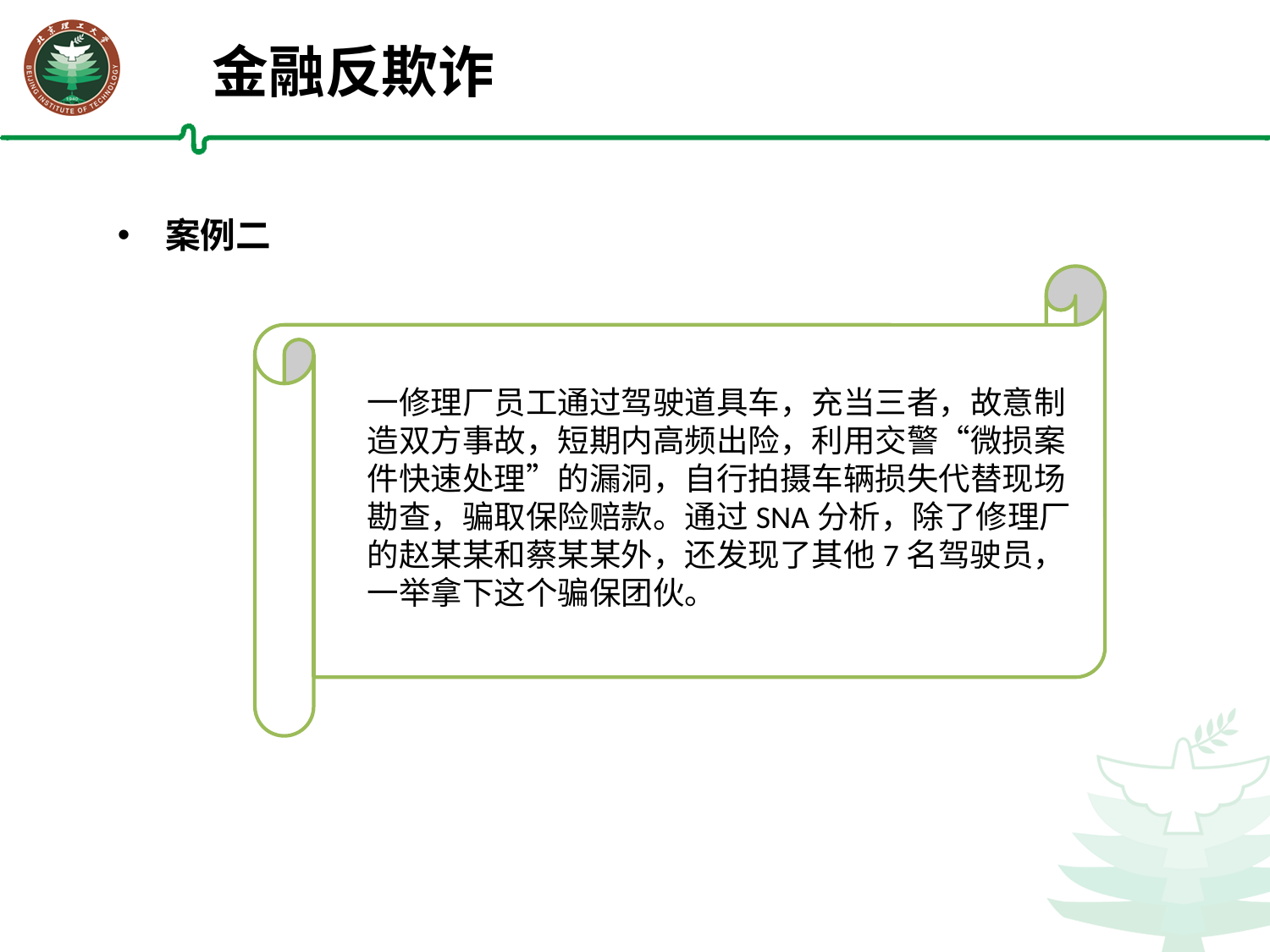

金融反欺诈
案例二

一修理厂员工通过驾驶道具车，充当三者，故意制造双方事故，短期内高频出险，利用交警“微损案件快速处理”的漏洞，自行拍摄车辆损失代替现场勘查，骗取保险赔款。通过SNA分析，除了修理厂的赵某某和蔡某某外，还发现了其他7名驾驶员，一举拿下这个骗保团伙。